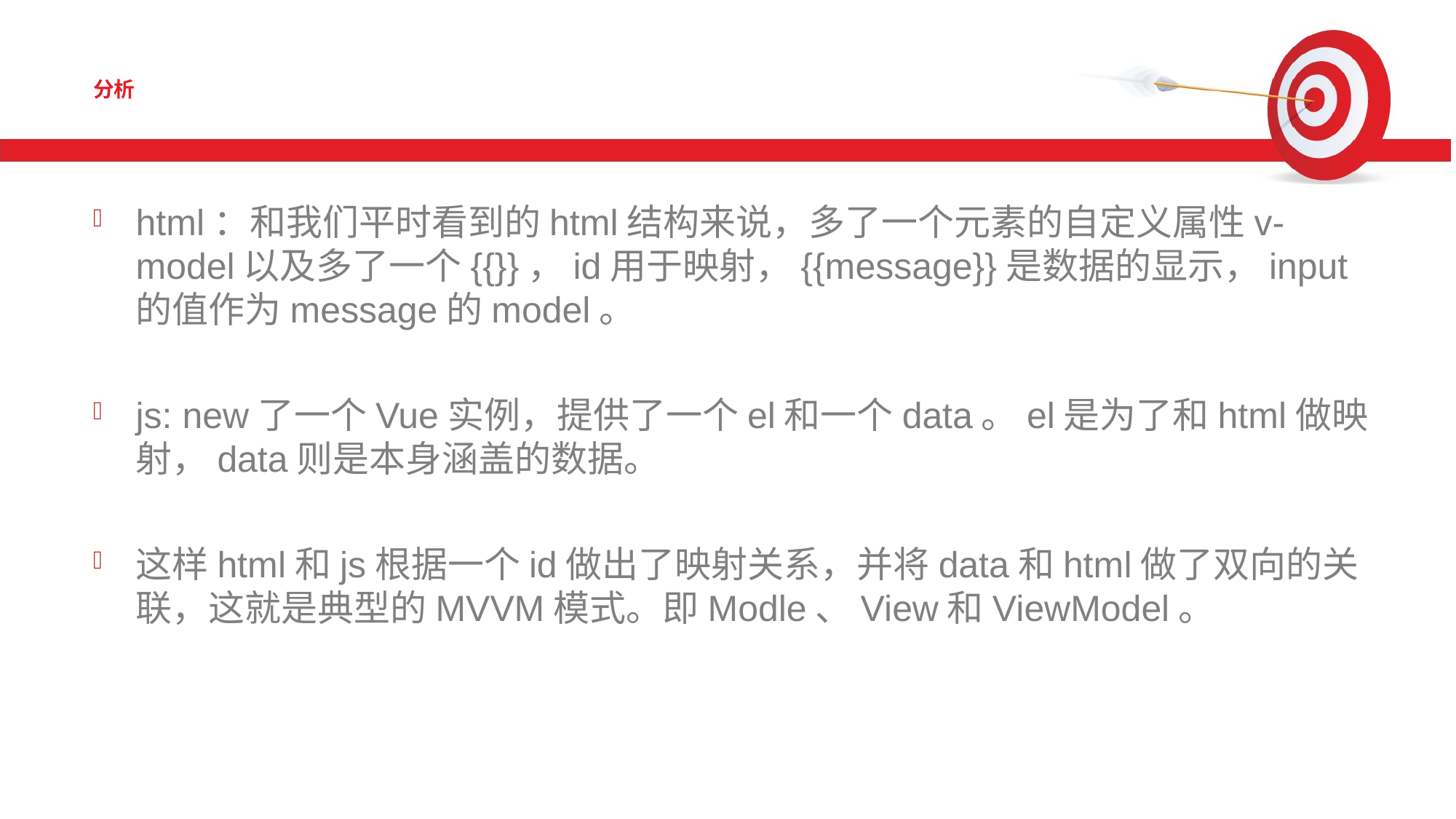

# 分析
html：和我们平时看到的html结构来说，多了一个元素的自定义属性v-model以及多了一个{{}}，id用于映射，{{message}}是数据的显示，input的值作为message的model。

js: new了一个Vue实例，提供了一个el和一个data。el是为了和html做映射，data则是本身涵盖的数据。

这样html和js根据一个id做出了映射关系，并将data和html做了双向的关联，这就是典型的MVVM模式。即Modle、View和ViewModel。